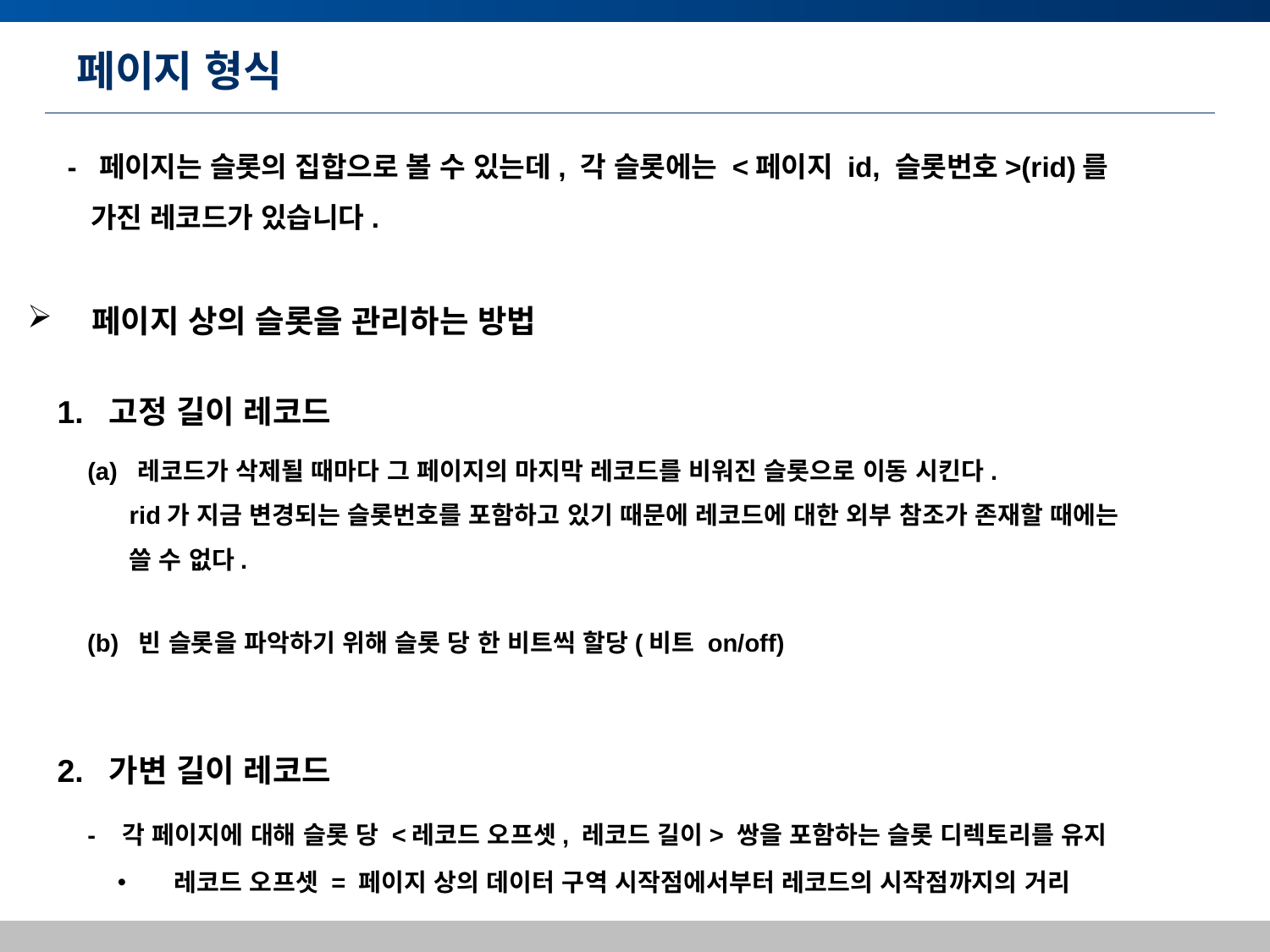

# 페이지 형식
-  페이지는 슬롯의 집합으로 볼 수 있는데, 각 슬롯에는 <페이지 id, 슬롯번호>(rid)를
   가진 레코드가 있습니다.
   페이지 상의 슬롯을 관리하는 방법
1.  고정 길이 레코드
(a)  레코드가 삭제될 때마다 그 페이지의 마지막 레코드를 비워진 슬롯으로 이동 시킨다.
      rid가 지금 변경되는 슬롯번호를 포함하고 있기 때문에 레코드에 대한 외부 참조가 존재할 때에는
      쓸 수 없다.
(b)  빈 슬롯을 파악하기 위해 슬롯 당 한 비트씩 할당(비트 on/off)
2.  가변 길이 레코드
-   각 페이지에 대해 슬롯 당 <레코드 오프셋, 레코드 길이> 쌍을 포함하는 슬롯 디렉토리를 유지
   레코드 오프셋 = 페이지 상의 데이터 구역 시작점에서부터 레코드의 시작점까지의 거리